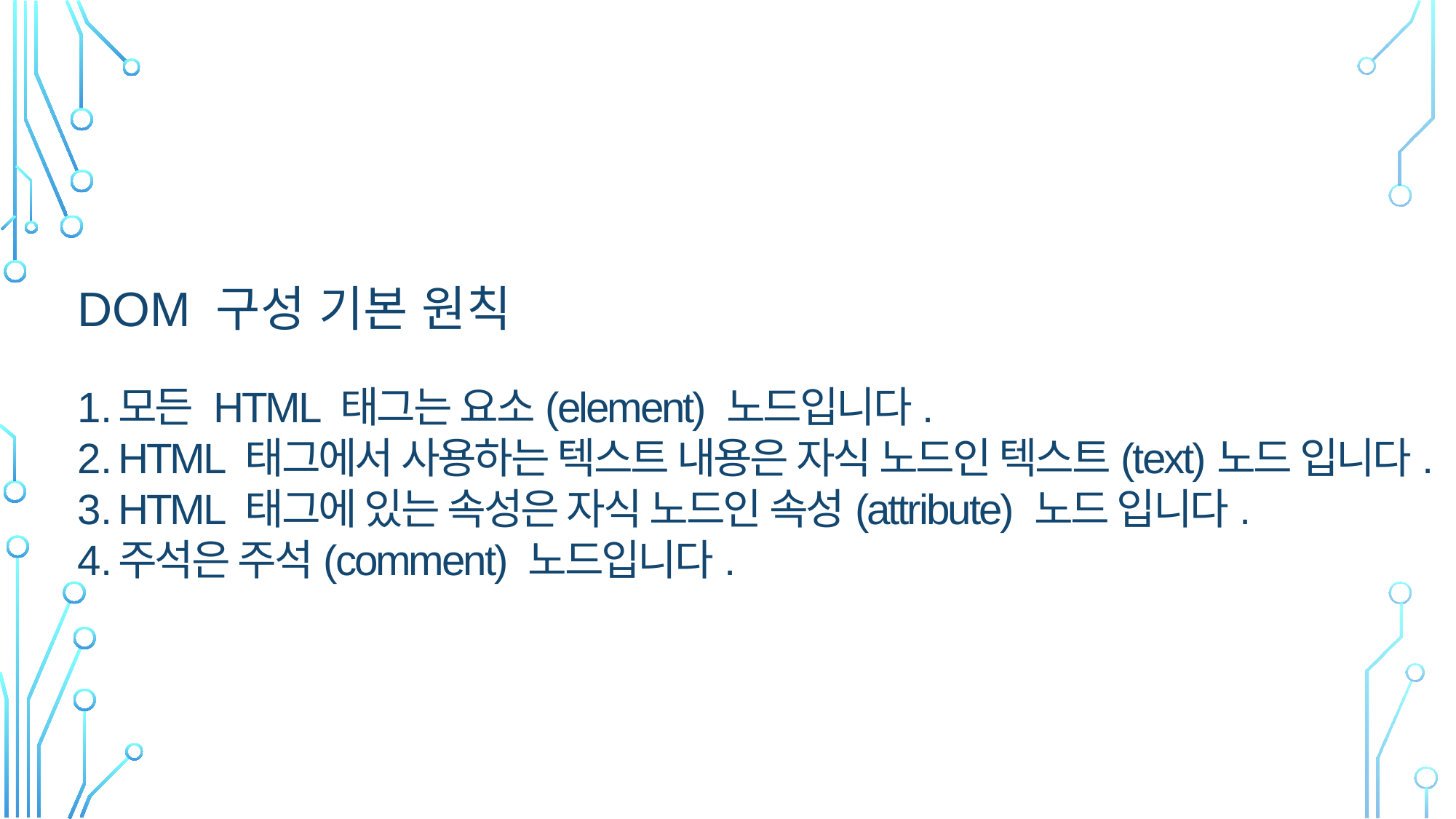

DOM 구성 기본 원칙

모든 HTML 태그는 요소(element) 노드입니다.
HTML 태그에서 사용하는 텍스트 내용은 자식 노드인 텍스트(text)노드 입니다.
HTML 태그에 있는 속성은 자식 노드인 속성(attribute) 노드 입니다.
주석은 주석(comment) 노드입니다.